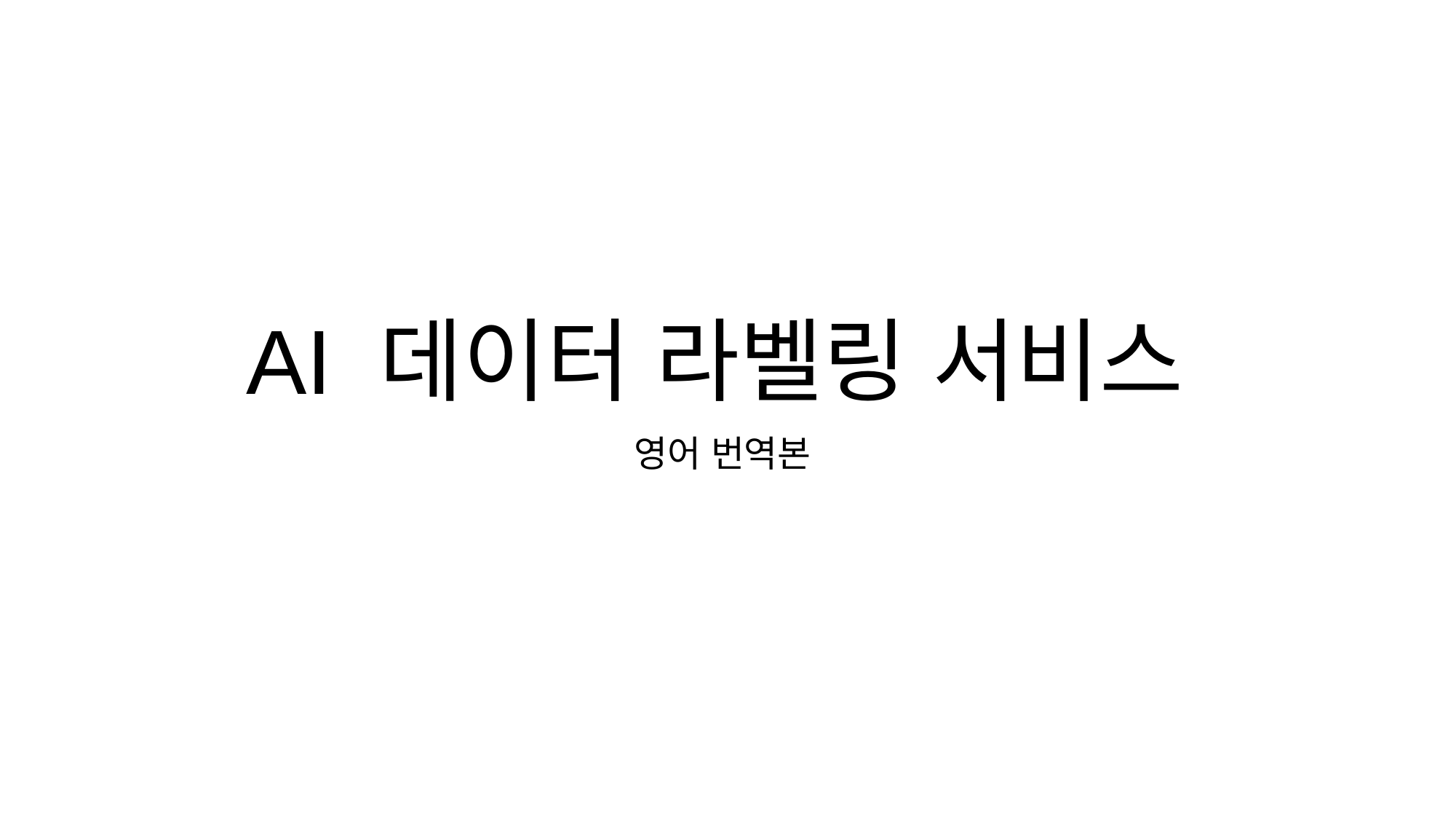

# AI 데이터 라벨링 서비스
영어 번역본